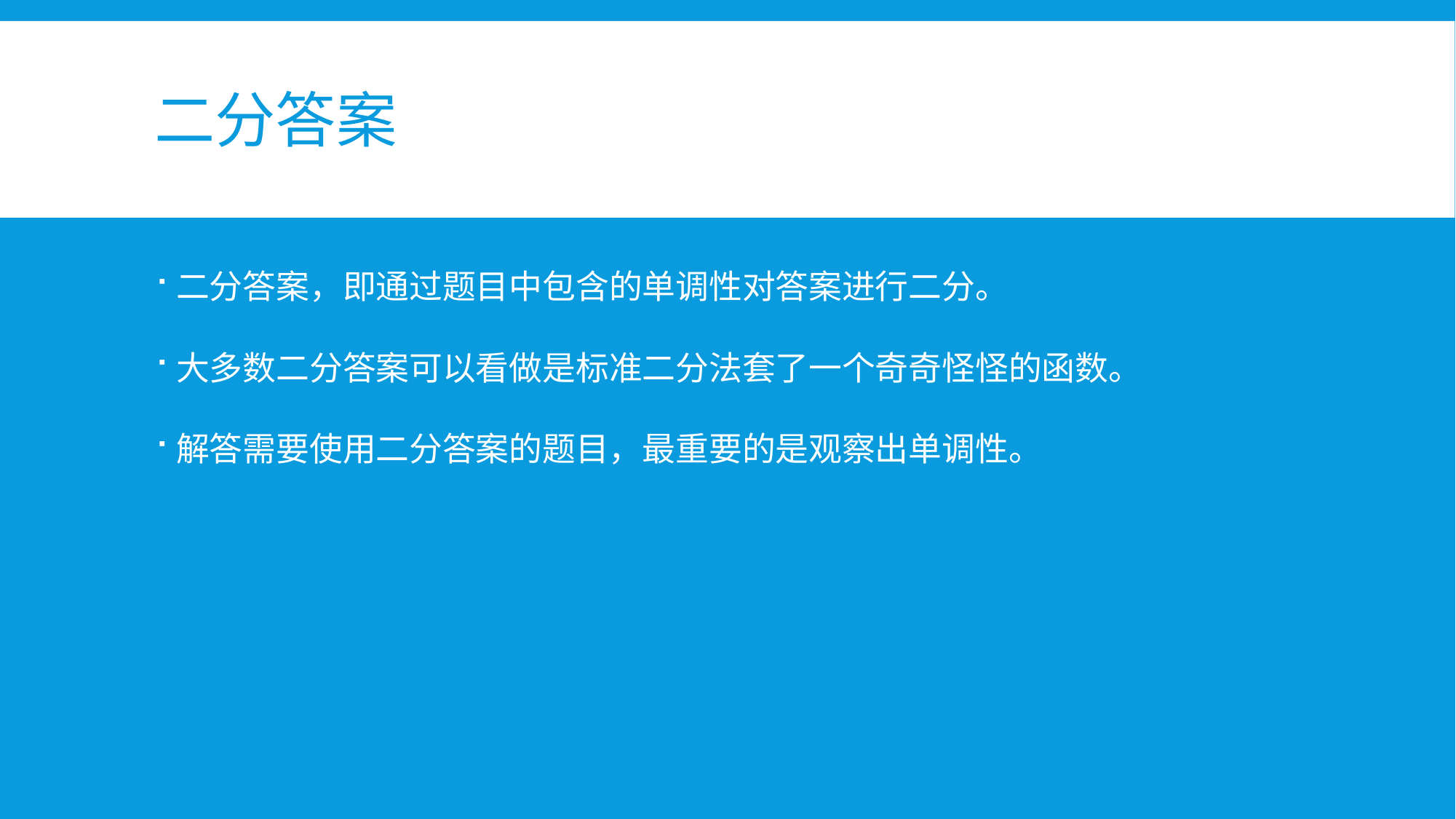

# 二分答案
二分答案，即通过题目中包含的单调性对答案进行二分。
大多数二分答案可以看做是标准二分法套了一个奇奇怪怪的函数。
解答需要使用二分答案的题目，最重要的是观察出单调性。